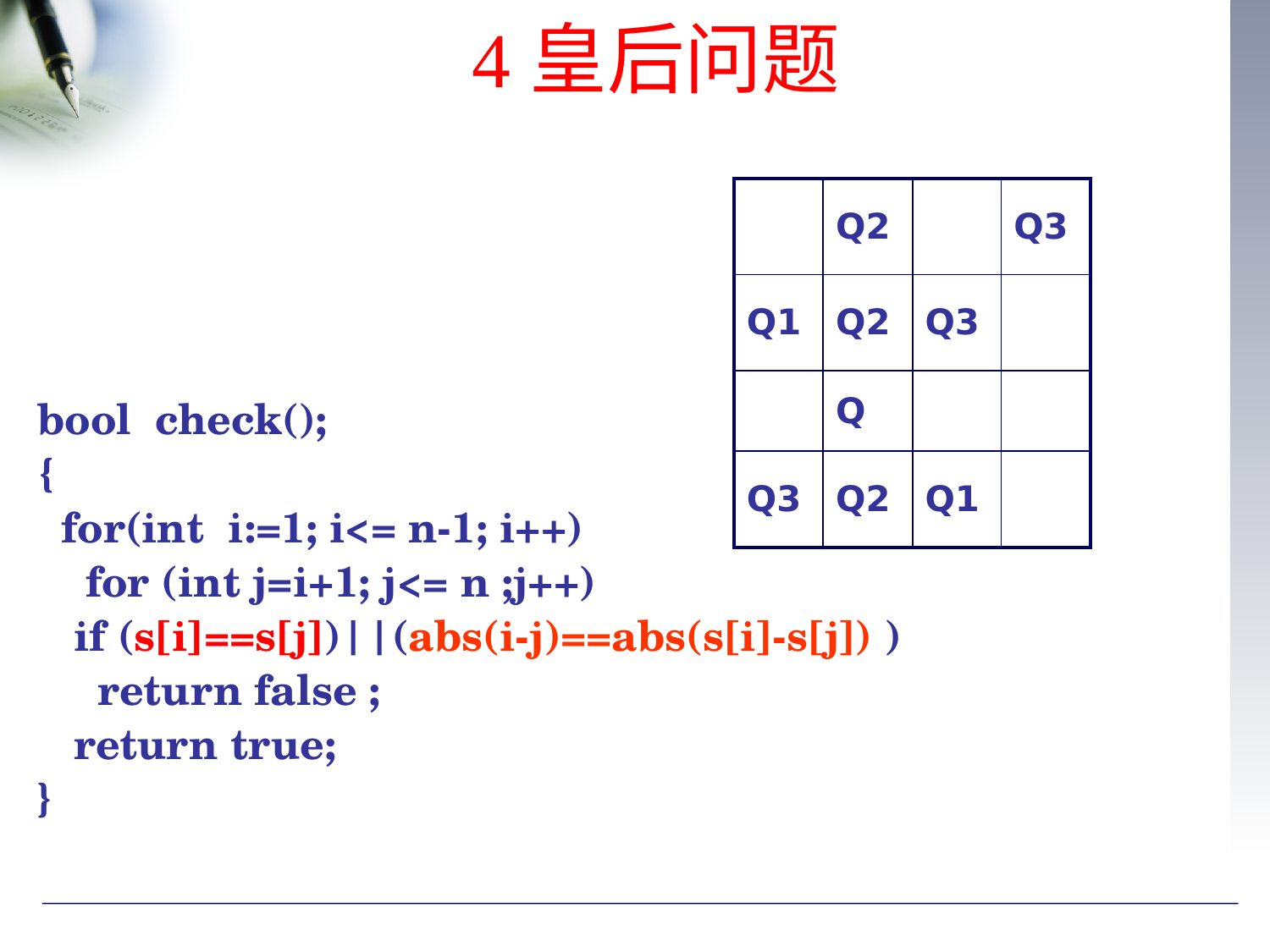

# 4皇后问题
|  | Q2 |  | Q3 |
| --- | --- | --- | --- |
| Q1 | Q2 | Q3 |  |
|  | Q |  |  |
| Q3 | Q2 | Q1 |  |
bool  check();
{
  for(int  i:=1; i<= n-1; i++)
    for (int j=i+1; j<= n ;j++)
   if (s[i]==s[j])||(abs(i-j)==abs(s[i]-s[j]) )
     return false ;
   return true;
}